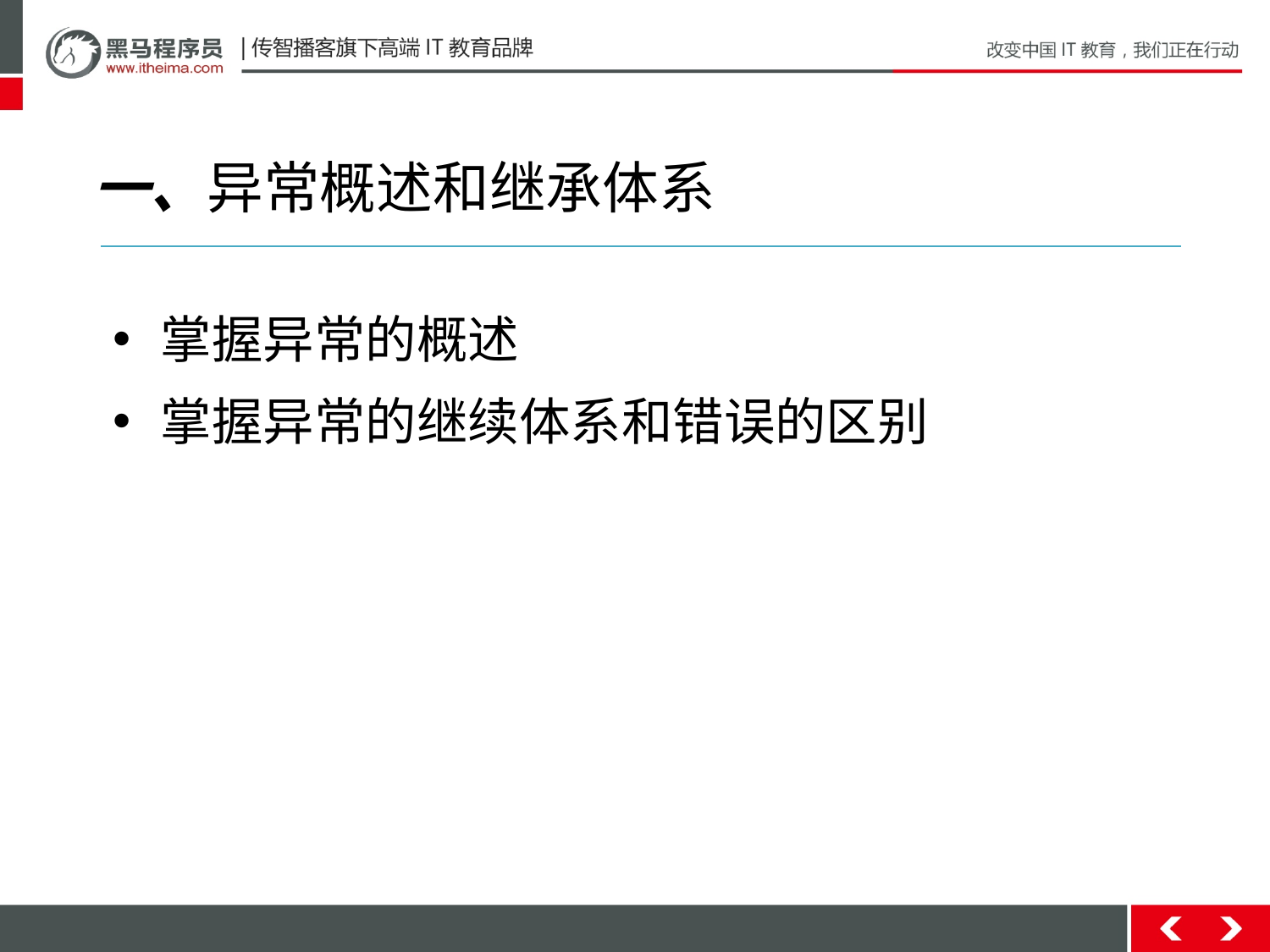

一、异常概述和继承体系
掌握异常的概述
掌握异常的继续体系和错误的区别